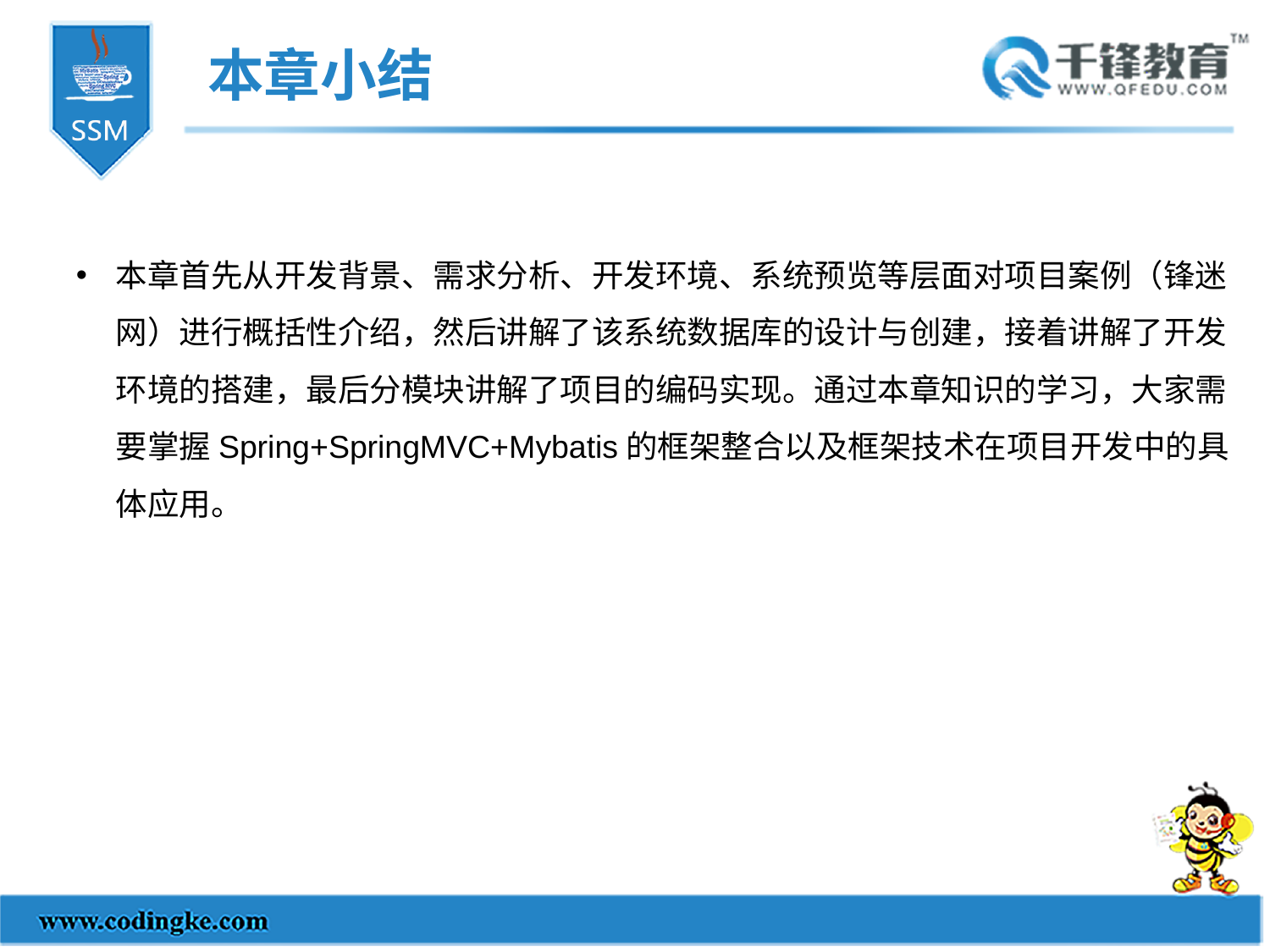

本章小结
本章首先从开发背景、需求分析、开发环境、系统预览等层面对项目案例（锋迷网）进行概括性介绍，然后讲解了该系统数据库的设计与创建，接着讲解了开发环境的搭建，最后分模块讲解了项目的编码实现。通过本章知识的学习，大家需要掌握Spring+SpringMVC+Mybatis的框架整合以及框架技术在项目开发中的具体应用。